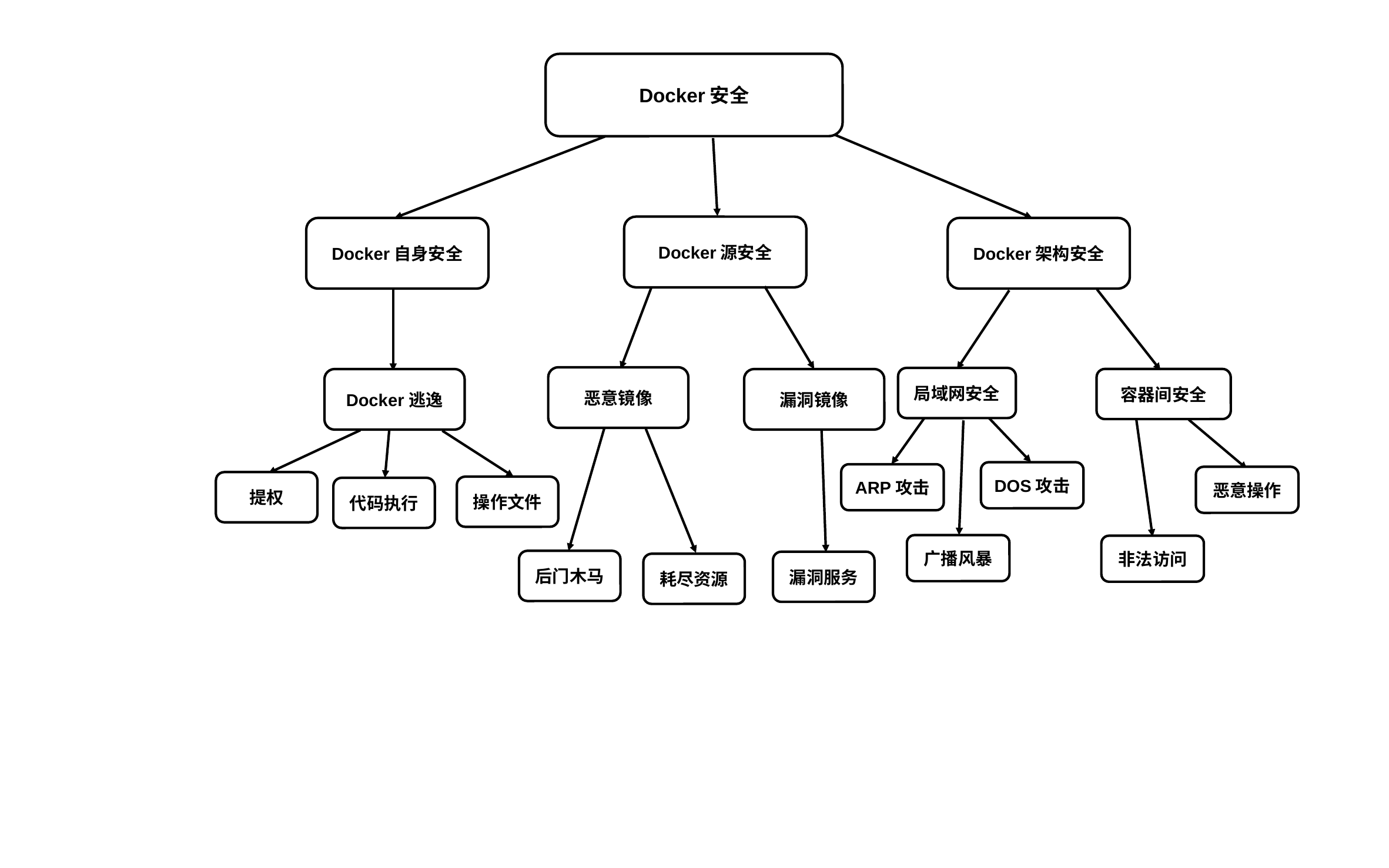

Docker安全
Docker源安全
Docker架构安全
Docker自身安全
恶意镜像
局域网安全
容器间安全
Docker逃逸
漏洞镜像
DOS攻击
ARP攻击
恶意操作
提权
操作文件
代码执行
广播风暴
非法访问
后门木马
漏洞服务
耗尽资源